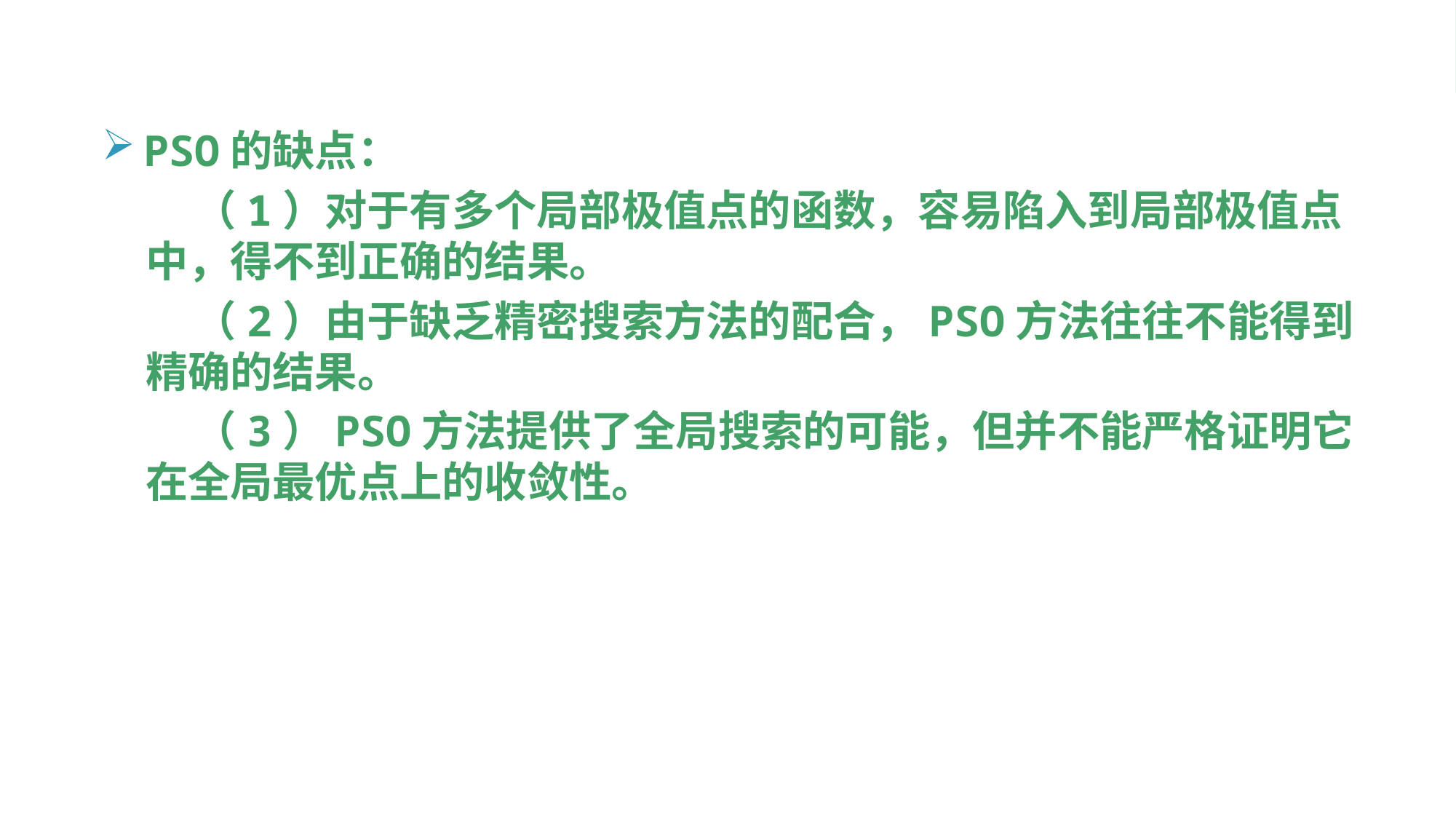

PSO的缺点：
    （1）对于有多个局部极值点的函数，容易陷入到局部极值点中，得不到正确的结果。
    （2）由于缺乏精密搜索方法的配合，PSO方法往往不能得到精确的结果。
    （3）PSO方法提供了全局搜索的可能，但并不能严格证明它在全局最优点上的收敛性。